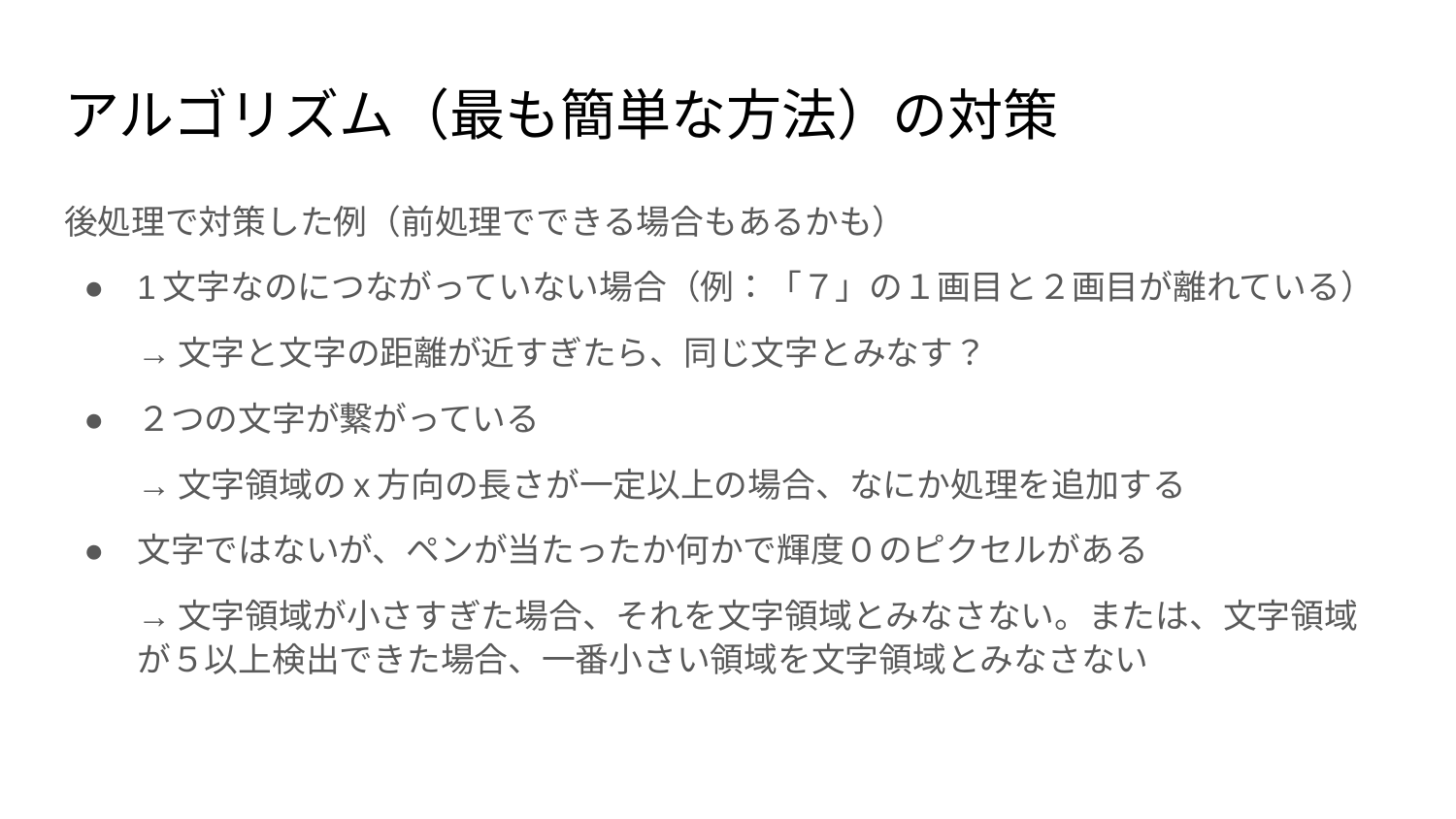

# アルゴリズム（最も簡単な方法）の対策
後処理で対策した例（前処理でできる場合もあるかも）
1文字なのにつながっていない場合（例：「７」の１画目と２画目が離れている）
→文字と文字の距離が近すぎたら、同じ文字とみなす？
２つの文字が繋がっている
→文字領域のx方向の長さが一定以上の場合、なにか処理を追加する
文字ではないが、ペンが当たったか何かで輝度０のピクセルがある
→文字領域が小さすぎた場合、それを文字領域とみなさない。または、文字領域が５以上検出できた場合、一番小さい領域を文字領域とみなさない